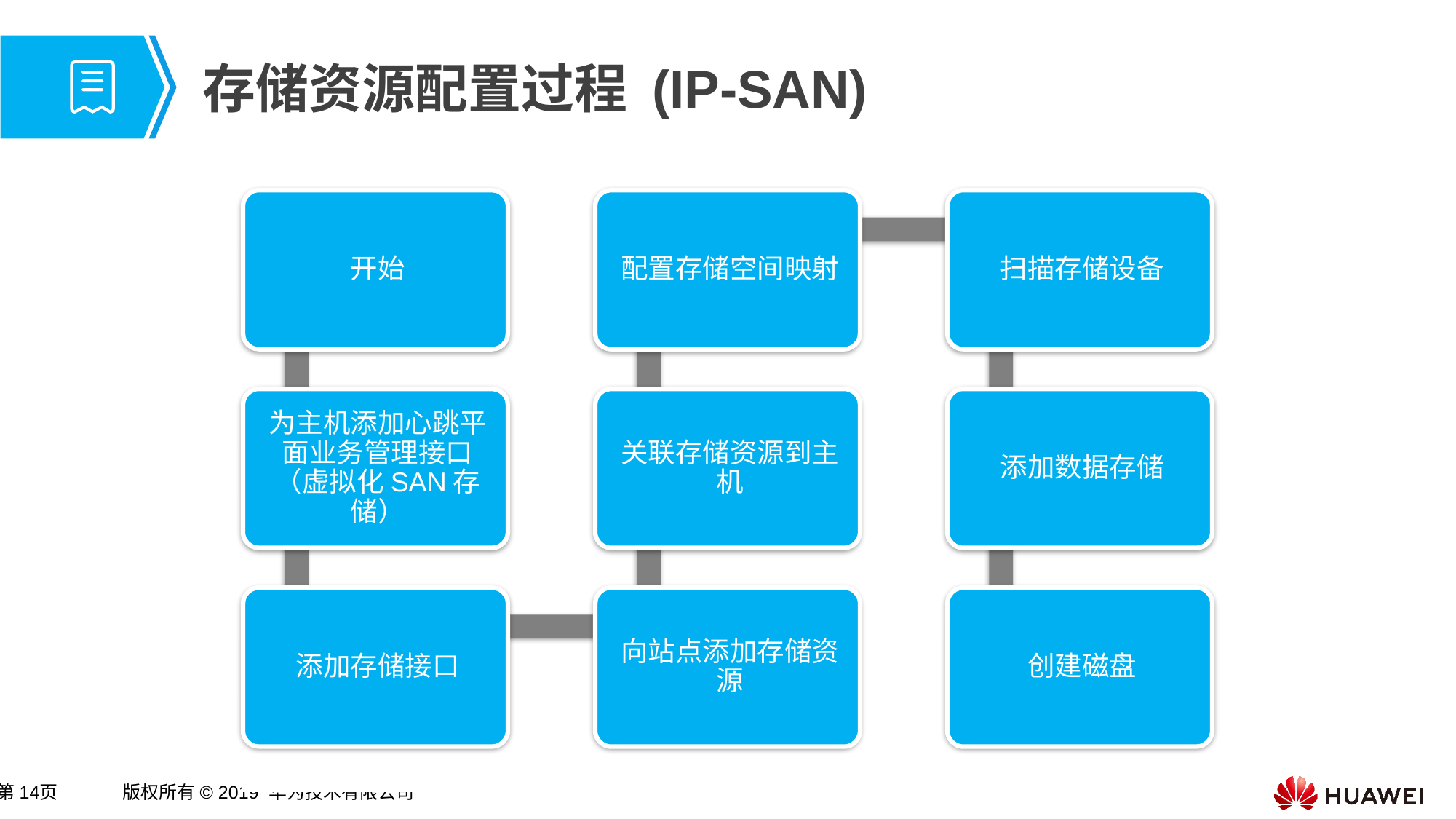

# 存储资源配置过程 (IP-SAN)
开始
为主机添加心跳平面业务管理接口（虚拟化SAN存储）
添加存储接口
向站点添加存储资源
关联存储资源到主机
配置存储空间映射
扫描存储设备
添加数据存储
创建磁盘